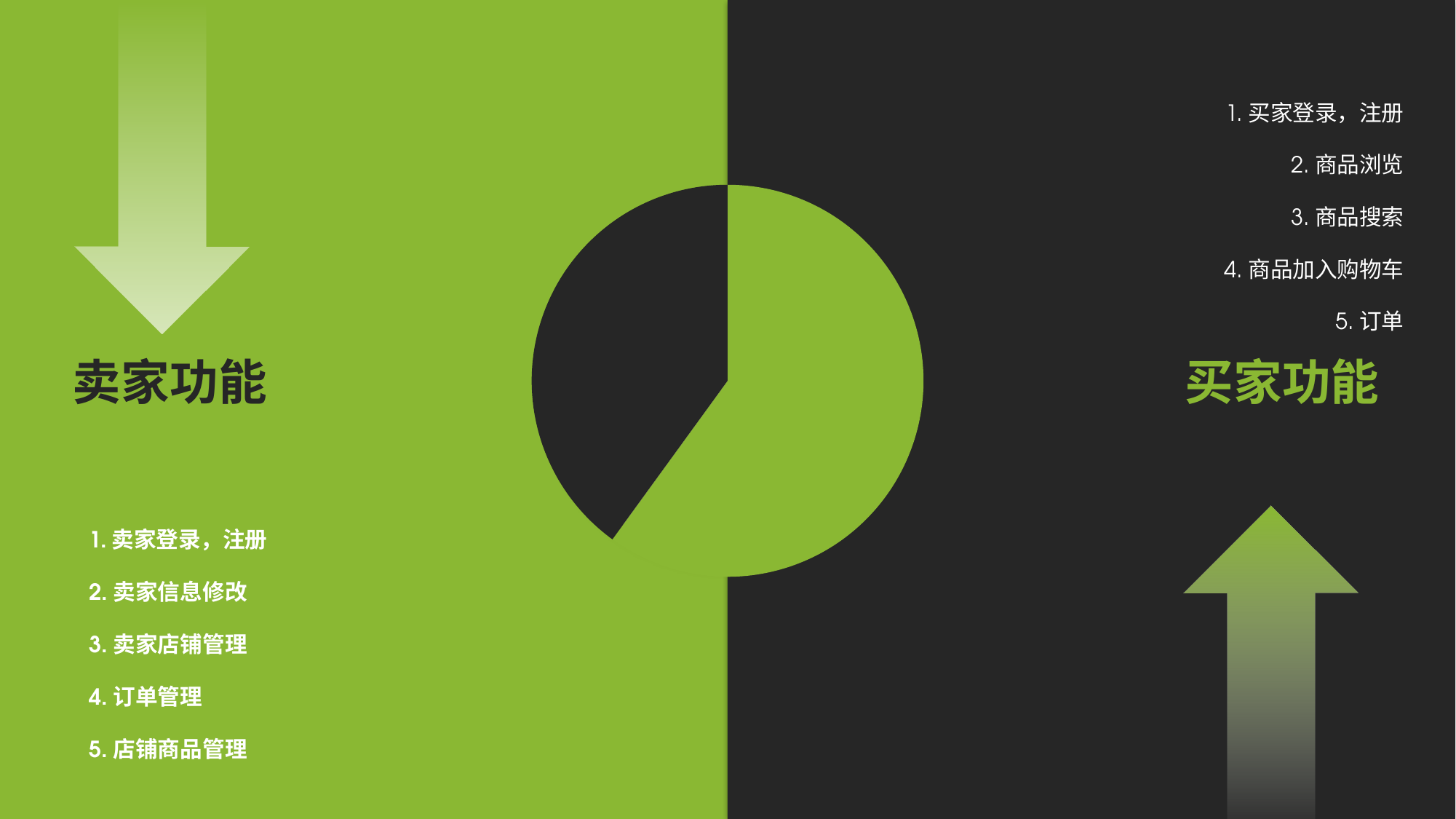

1.买家登录，注册
2.商品浏览
3.商品搜索
4.商品加入购物车
5.订单

### Chart

| Category | 销售额 |
|---|---|
| A | 0.6 |
| B | 0.4 |
买家功能
卖家功能
1.卖家登录，注册
2.卖家信息修改
3.卖家店铺管理
4.订单管理
5.店铺商品管理